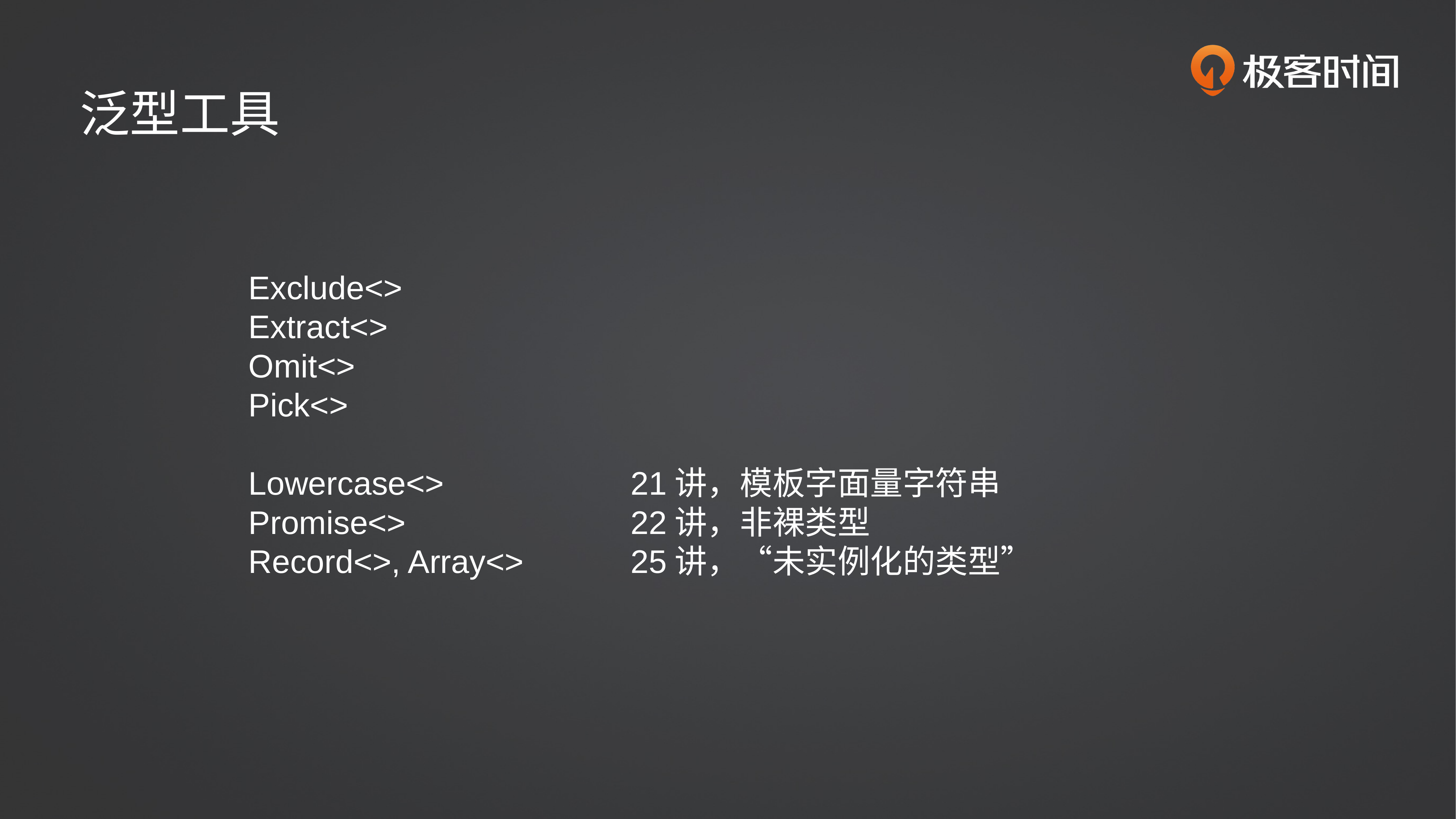

泛型工具
Exclude<>
Extract<>
Omit<>
Pick<>

Lowercase<>				21讲，模板字面量字符串
Promise<>					22讲，非裸类型
Record<>, Array<>		25讲，“未实例化的类型”